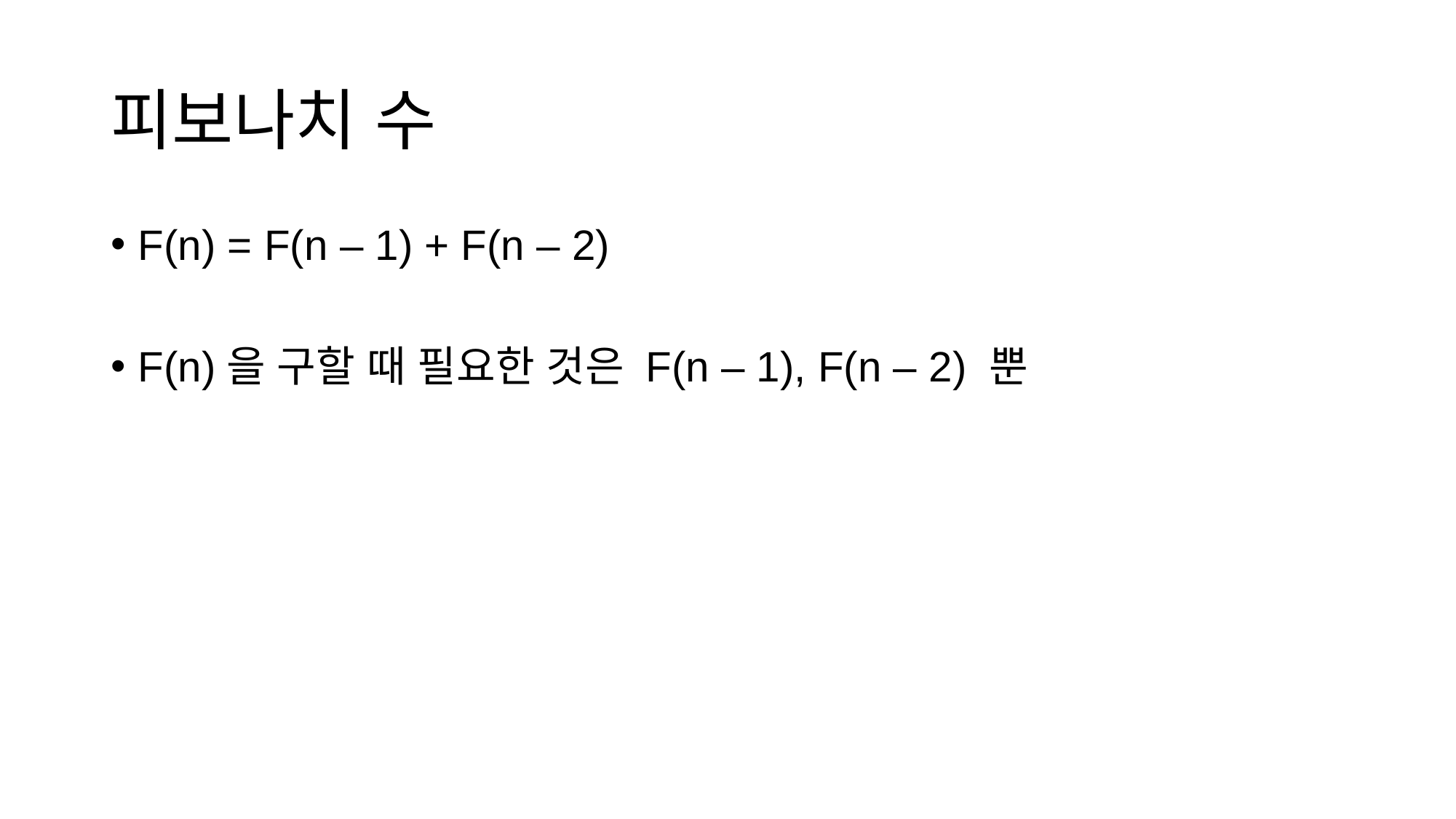

# 피보나치 수
F(n) = F(n – 1) + F(n – 2)

F(n)을 구할 때 필요한 것은 F(n – 1), F(n – 2) 뿐